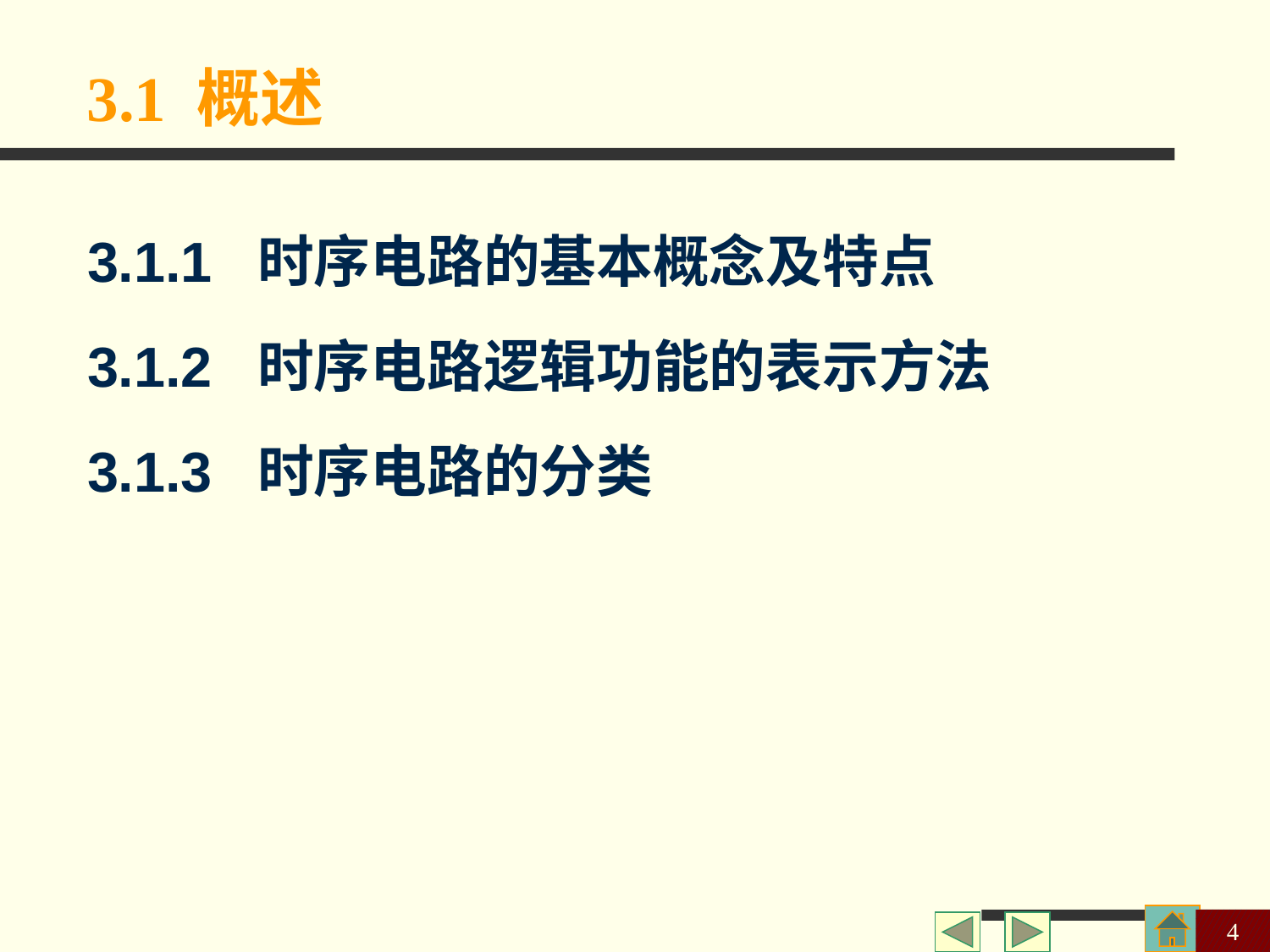

3.1 概述
3.1.1  时序电路的基本概念及特点
3.1.2  时序电路逻辑功能的表示方法
3.1.3  时序电路的分类
4